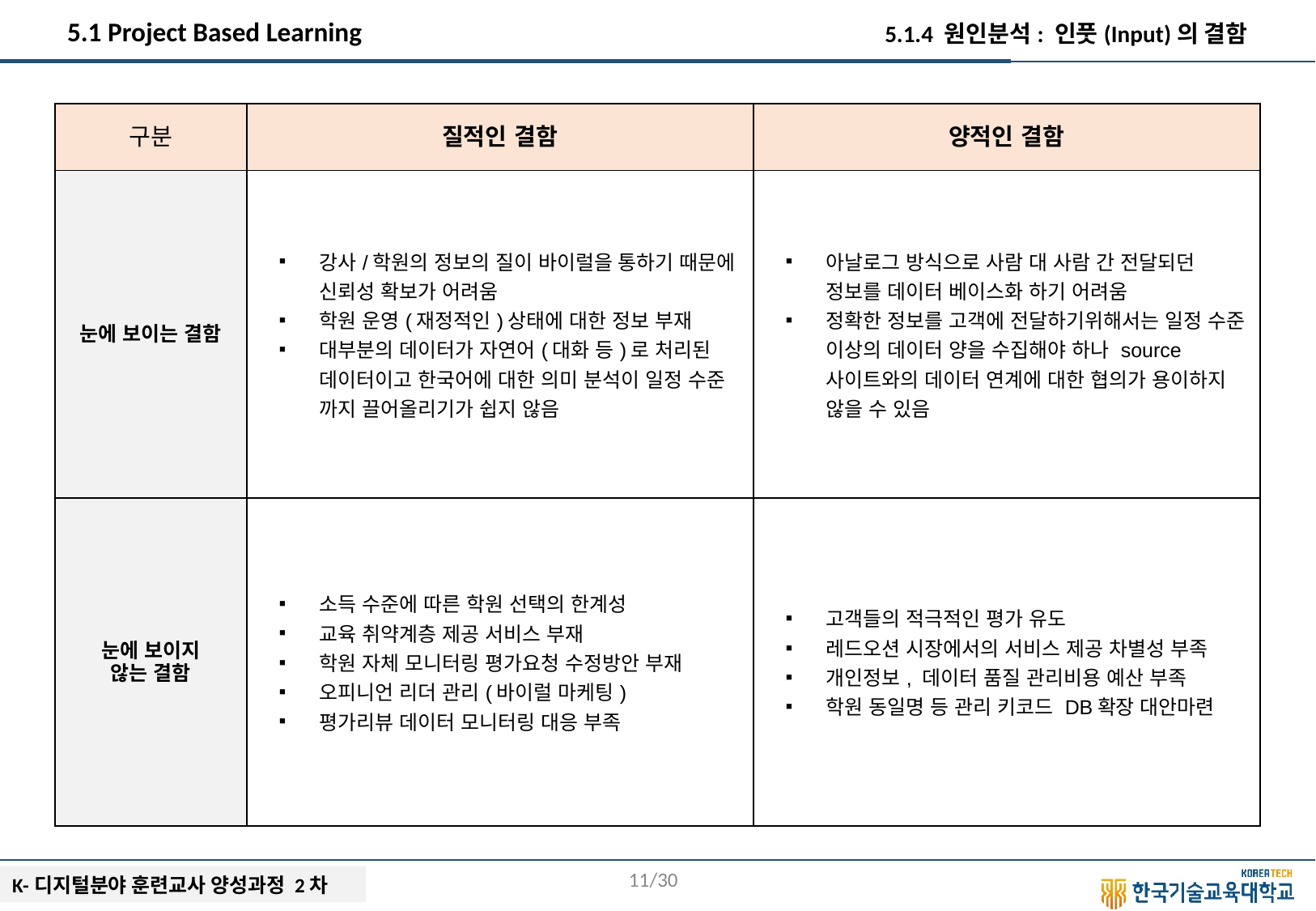

5.1 Project Based Learning
5.1.4 원인분석: 인풋(Input)의 결함
| 구분 | 질적인 결함 | 양적인 결함 |
| --- | --- | --- |
| 눈에 보이는 결함 | 강사/학원의 정보의 질이 바이럴을 통하기 때문에 신뢰성 확보가 어려움 학원 운영(재정적인)상태에 대한 정보 부재 대부분의 데이터가 자연어(대화 등)로 처리된 데이터이고 한국어에 대한 의미 분석이 일정 수준 까지 끌어올리기가 쉽지 않음 | 아날로그 방식으로 사람 대 사람 간 전달되던 정보를 데이터 베이스화 하기 어려움 정확한 정보를 고객에 전달하기위해서는 일정 수준 이상의 데이터 양을 수집해야 하나 source 사이트와의 데이터 연계에 대한 협의가 용이하지 않을 수 있음 |
| 눈에 보이지 않는 결함 | 소득 수준에 따른 학원 선택의 한계성 교육 취약계층 제공 서비스 부재 학원 자체 모니터링 평가요청 수정방안 부재 오피니언 리더 관리(바이럴 마케팅) 평가리뷰 데이터 모니터링 대응 부족 | 고객들의 적극적인 평가 유도 레드오션 시장에서의 서비스 제공 차별성 부족 개인정보, 데이터 품질 관리비용 예산 부족 학원 동일명 등 관리 키코드 DB확장 대안마련 |
11/30